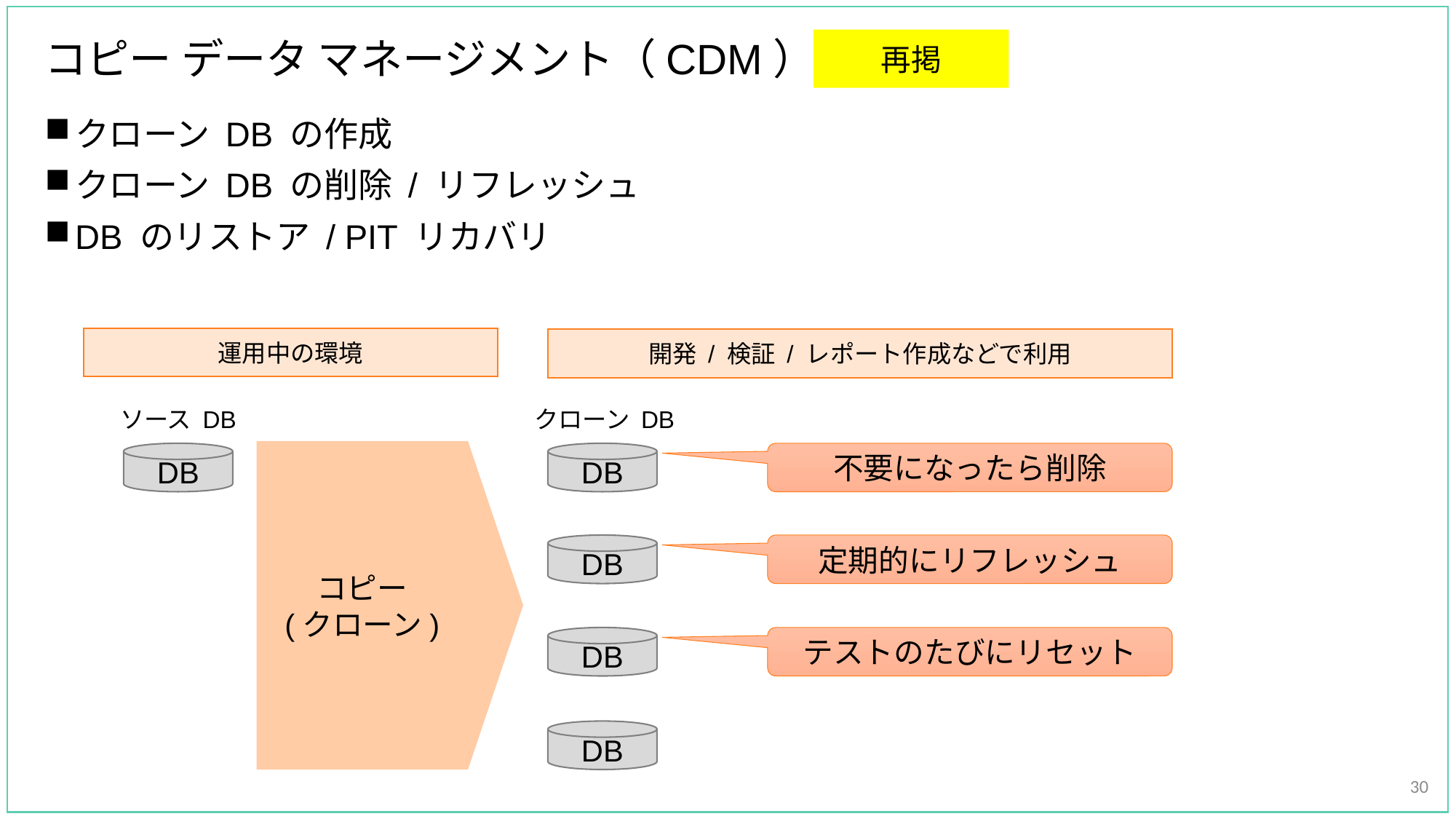

# コピー データ マネージメント（CDM）
再掲
クローン DB の作成
クローン DB の削除 / リフレッシュ
DB のリストア / PIT リカバリ

運用中の環境
開発 / 検証 / レポート作成などで利用
クローン DB
ソース DB
コピー
(クローン)
DB
不要になったら削除
DB
定期的にリフレッシュ
DB
テストのたびにリセット
DB
DB
30